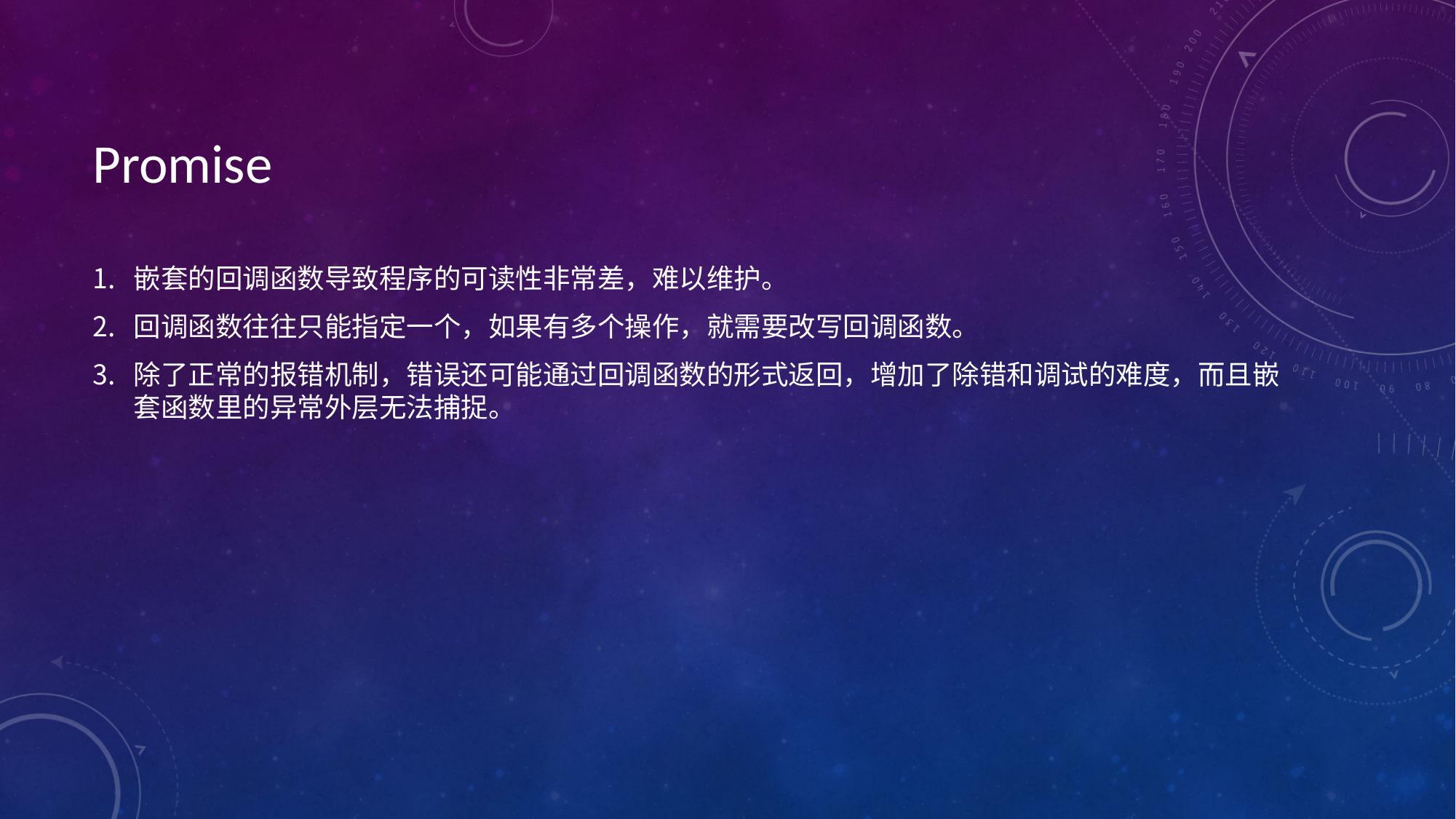

# Promise
嵌套的回调函数导致程序的可读性非常差，难以维护。
回调函数往往只能指定一个，如果有多个操作，就需要改写回调函数。
除了正常的报错机制，错误还可能通过回调函数的形式返回，增加了除错和调试的难度，而且嵌套函数里的异常外层无法捕捉。